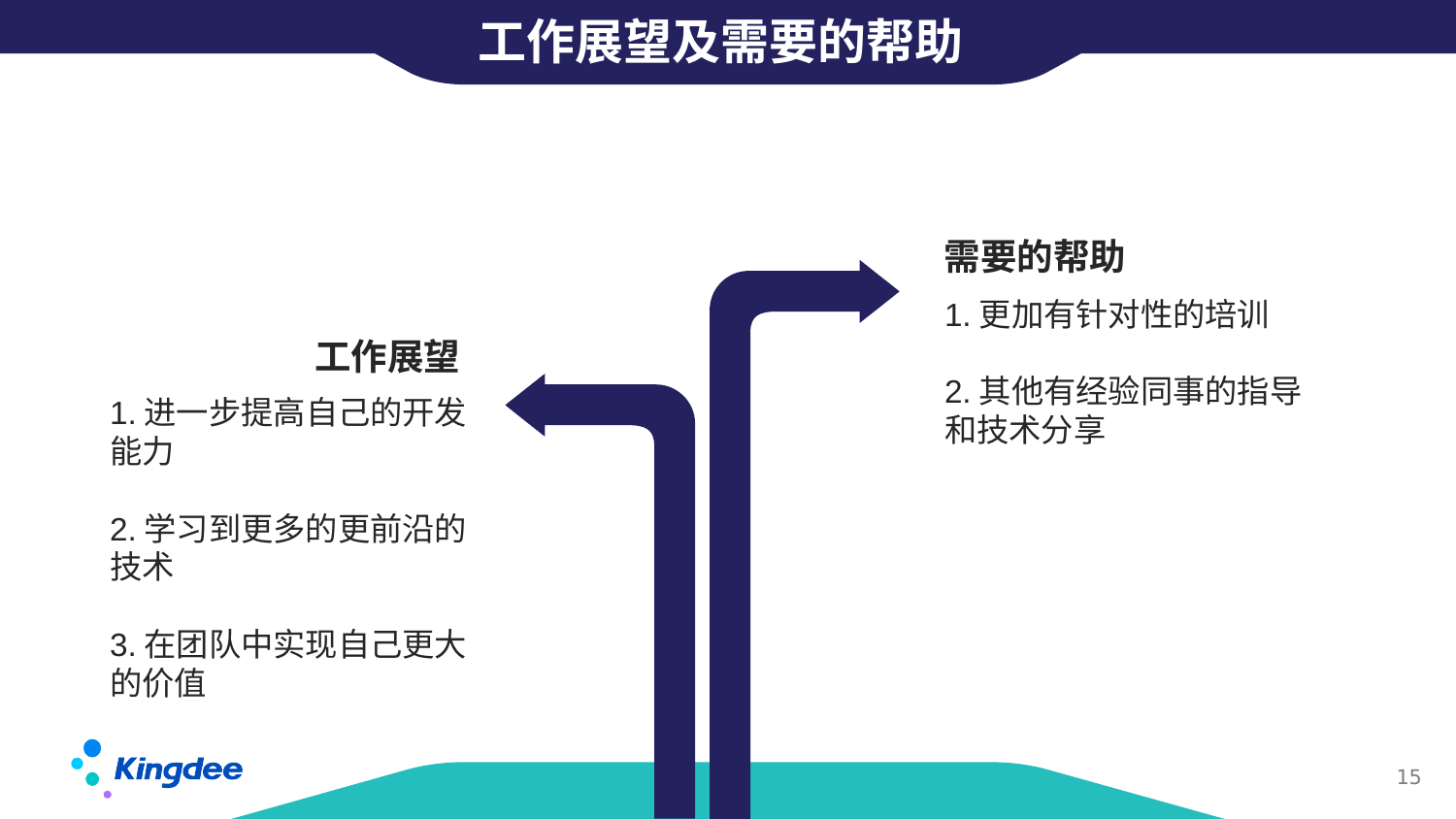

工作展望及需要的帮助
需要的帮助

1.更加有针对性的培训

2.其他有经验同事的指导和技术分享

工作展望

1.进一步提高自己的开发能力

2.学习到更多的更前沿的技术

3.在团队中实现自己更大的价值